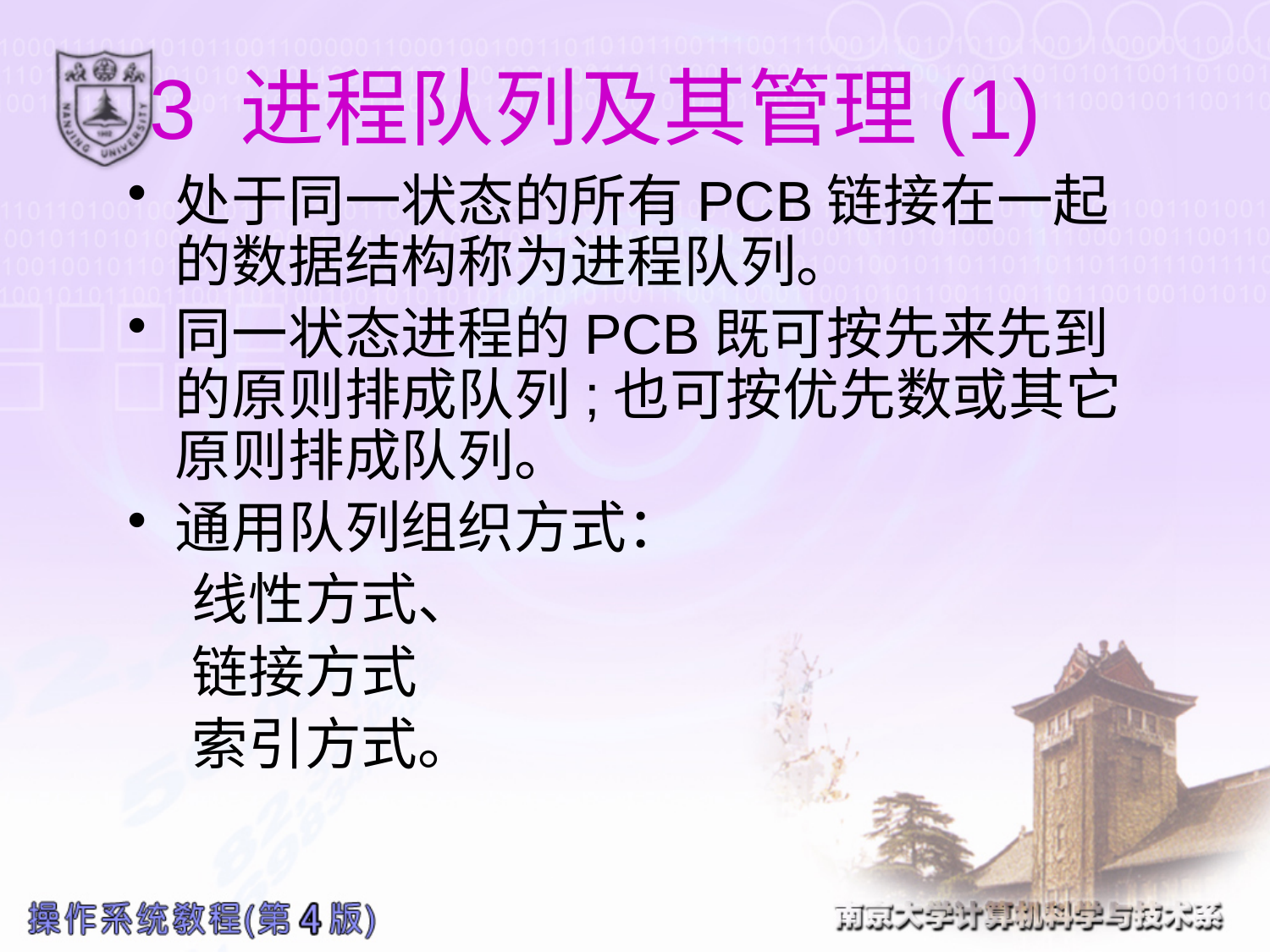

# 3 进程队列及其管理(1)
处于同一状态的所有PCB链接在一起的数据结构称为进程队列。
同一状态进程的PCB既可按先来先到的原则排成队列;也可按优先数或其它原则排成队列。
通用队列组织方式：
    线性方式、
    链接方式
    索引方式。